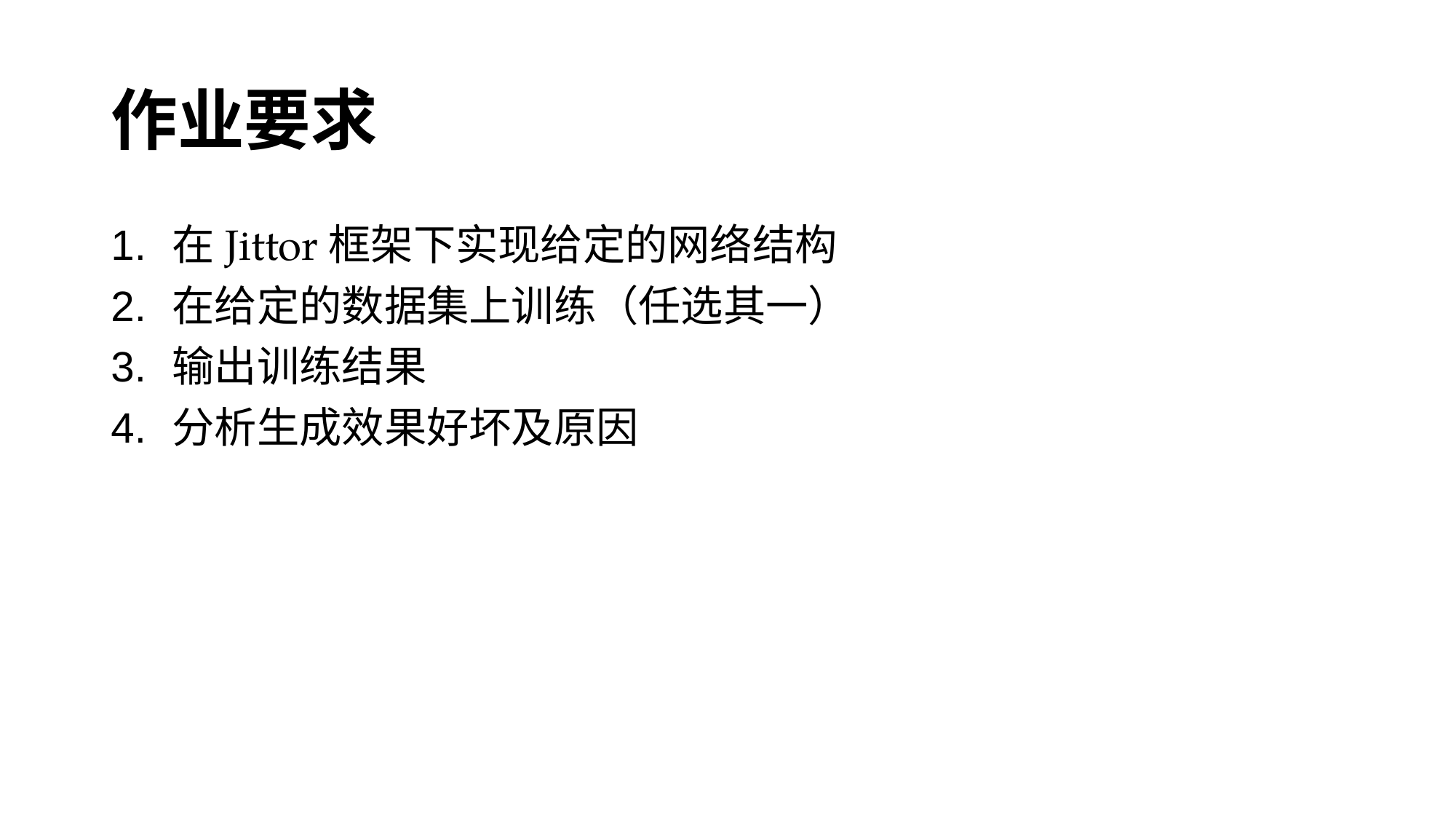

# 作业要求
在Jittor框架下实现给定的网络结构
在给定的数据集上训练（任选其一）
输出训练结果
分析生成效果好坏及原因